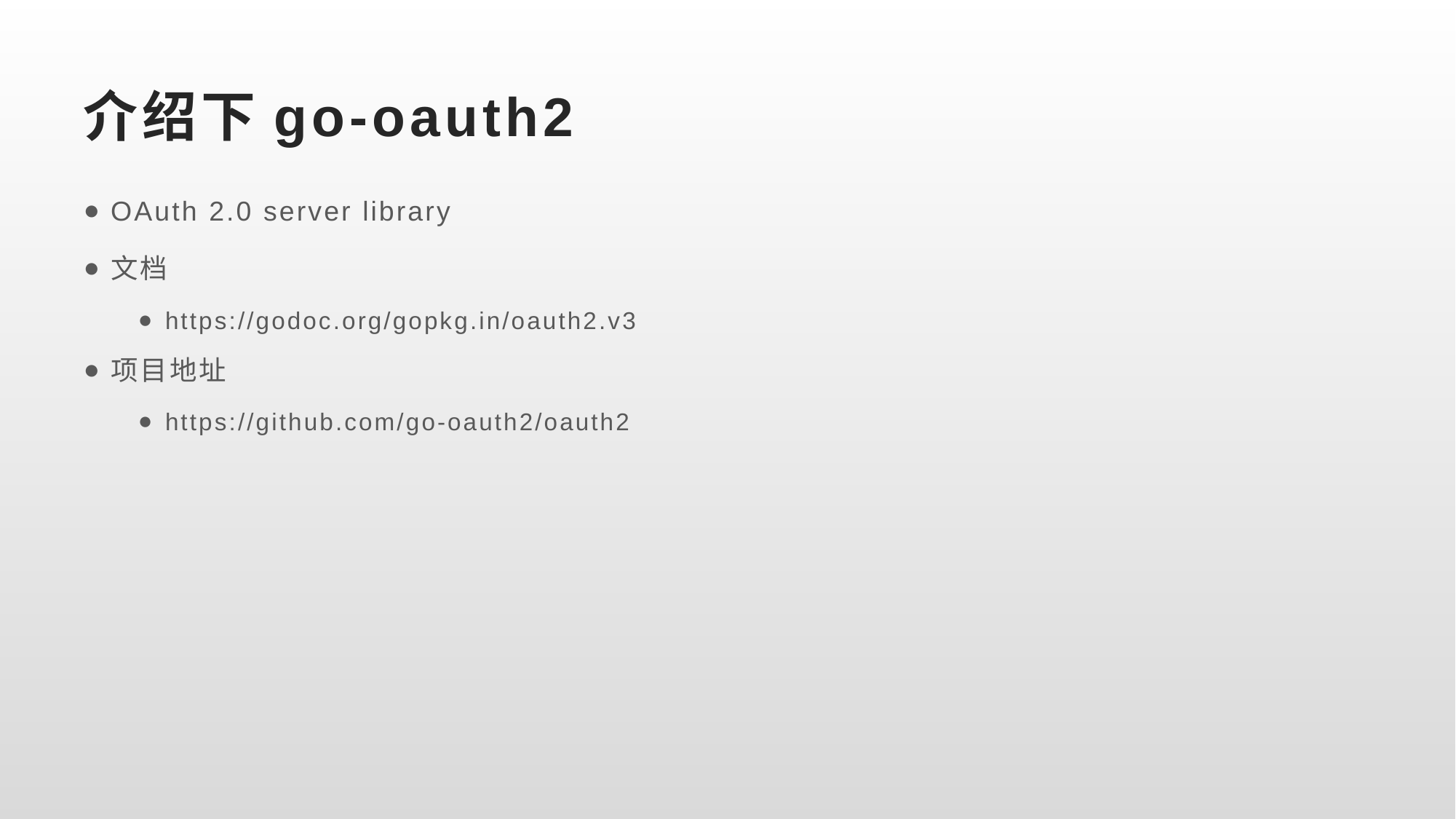

# 介绍下go-oauth2
OAuth 2.0 server library
文档
https://godoc.org/gopkg.in/oauth2.v3
项目地址
https://github.com/go-oauth2/oauth2